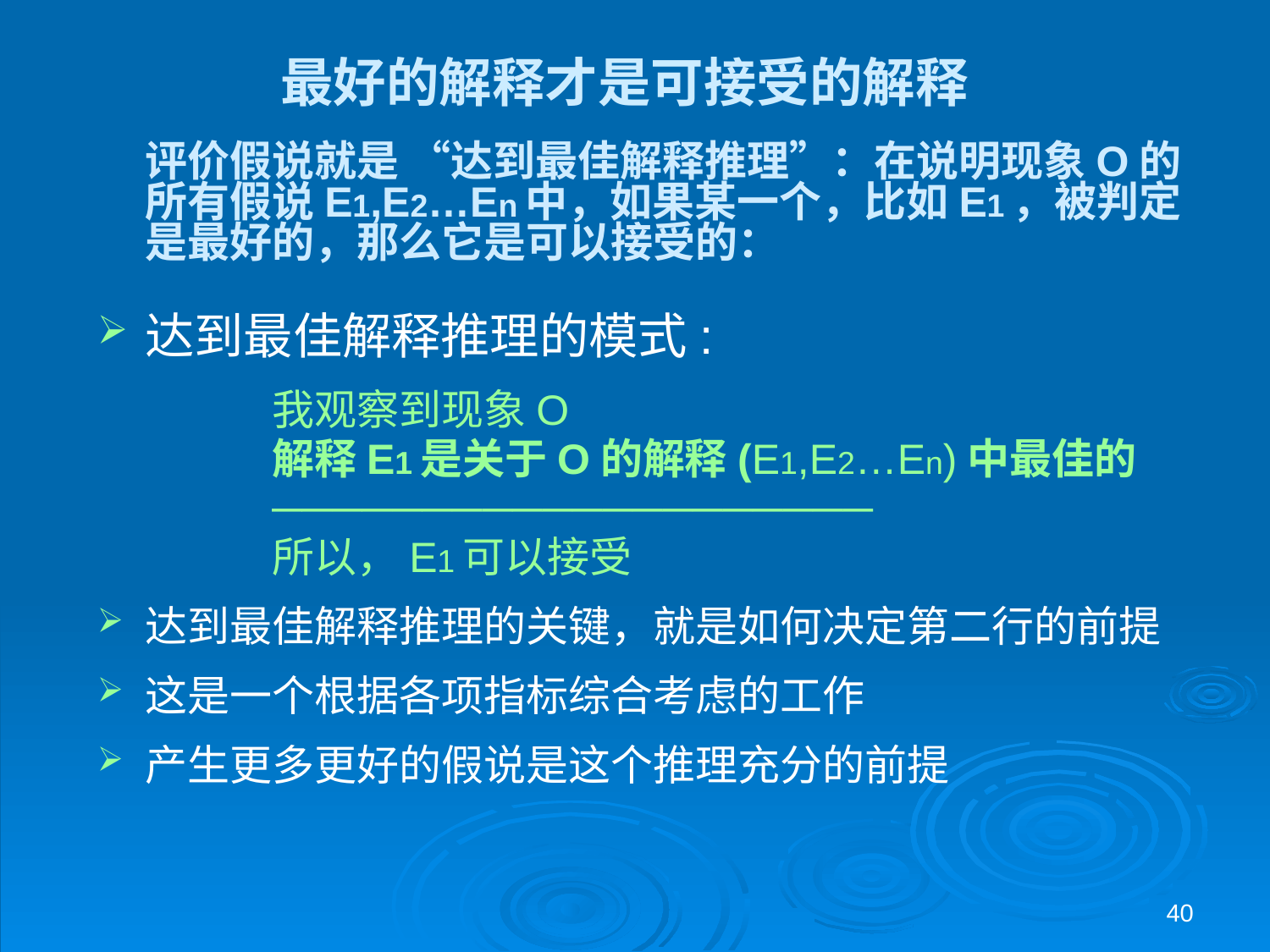

最好的解释才是可接受的解释
	评价假说就是 “达到最佳解释推理”：在说明现象O的所有假说E1,E2…En中，如果某一个，比如E1，被判定是最好的，那么它是可以接受的：

达到最佳解释推理的模式:

		我观察到现象O
		解释E1是关于O的解释(E1,E2…En)中最佳的
		────────────────────
		所以，E1可以接受

达到最佳解释推理的关键，就是如何决定第二行的前提

这是一个根据各项指标综合考虑的工作

产生更多更好的假说是这个推理充分的前提
40